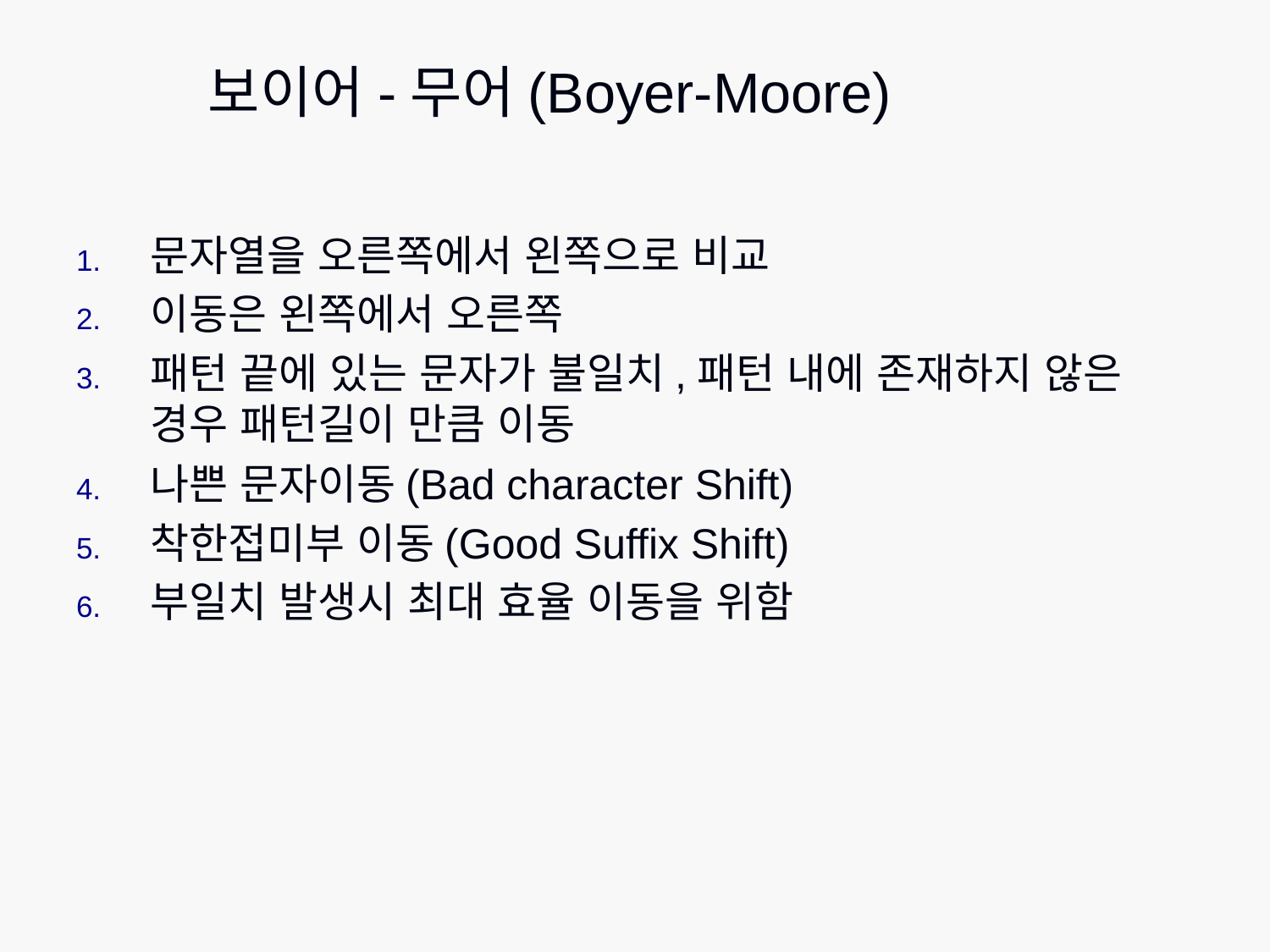

# 보이어-무어(Boyer-Moore)
문자열을 오른쪽에서 왼쪽으로 비교
이동은 왼쪽에서 오른쪽
패턴 끝에 있는 문자가 불일치,패턴 내에 존재하지 않은 경우 패턴길이 만큼 이동
나쁜 문자이동(Bad character Shift)
착한접미부 이동(Good Suffix Shift)
부일치 발생시 최대 효율 이동을 위함